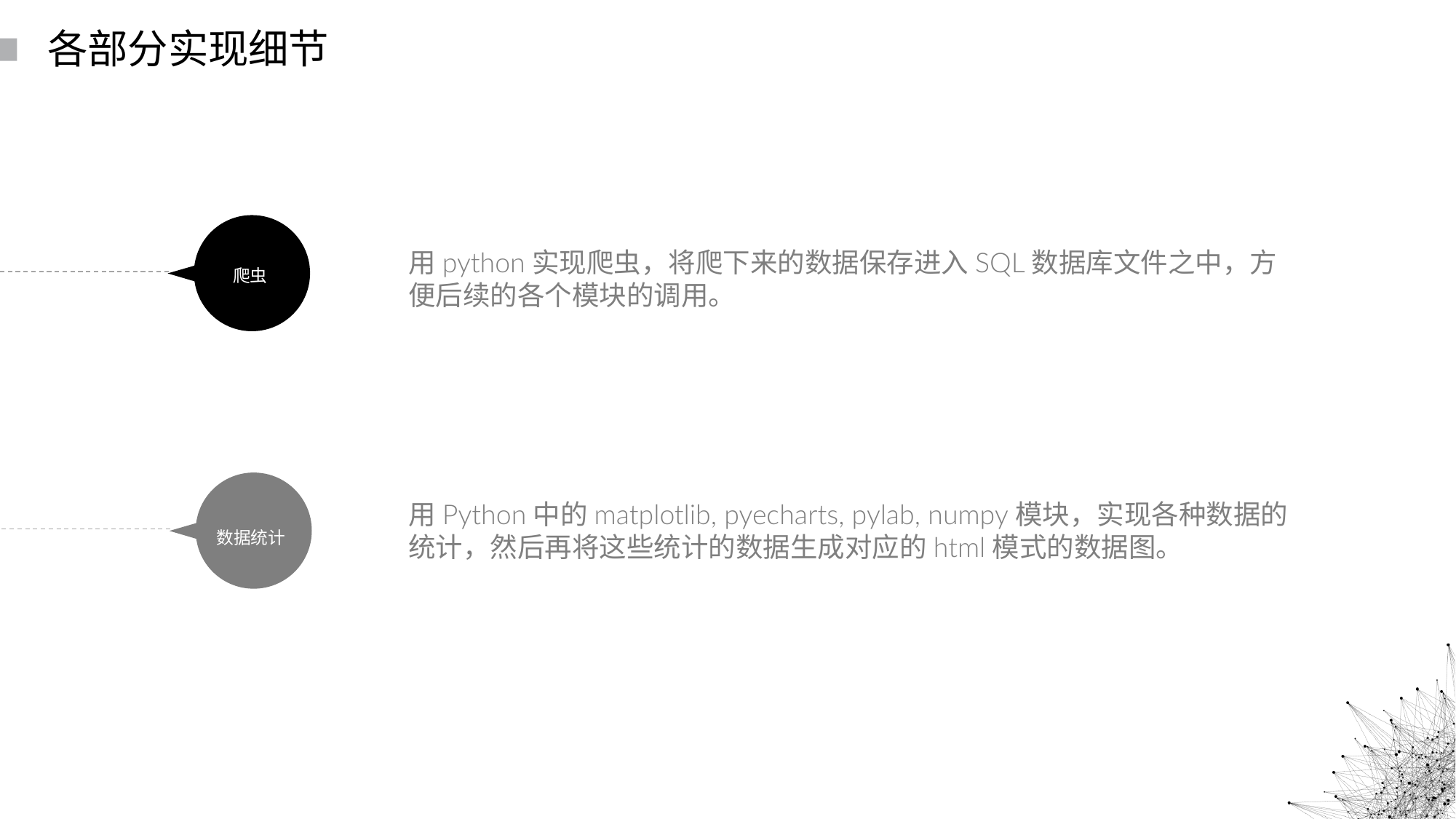

读书派booklist免费出品
禁止任何二次分享、售卖
本人法律专业，请勿以身试法
读书派booklist免费出品
这部分内容不影响PPT播放
尊重原创，请勿以身试法，二次分享或倒卖

各部分实现细节

用python实现爬虫，将爬下来的数据保存进入SQL数据库文件之中，方便后续的各个模块的调用。
爬虫

用Python中的matplotlib, pyecharts, pylab, numpy模块，实现各种数据的统计，然后再将这些统计的数据生成对应的html模式的数据图。
数据统计